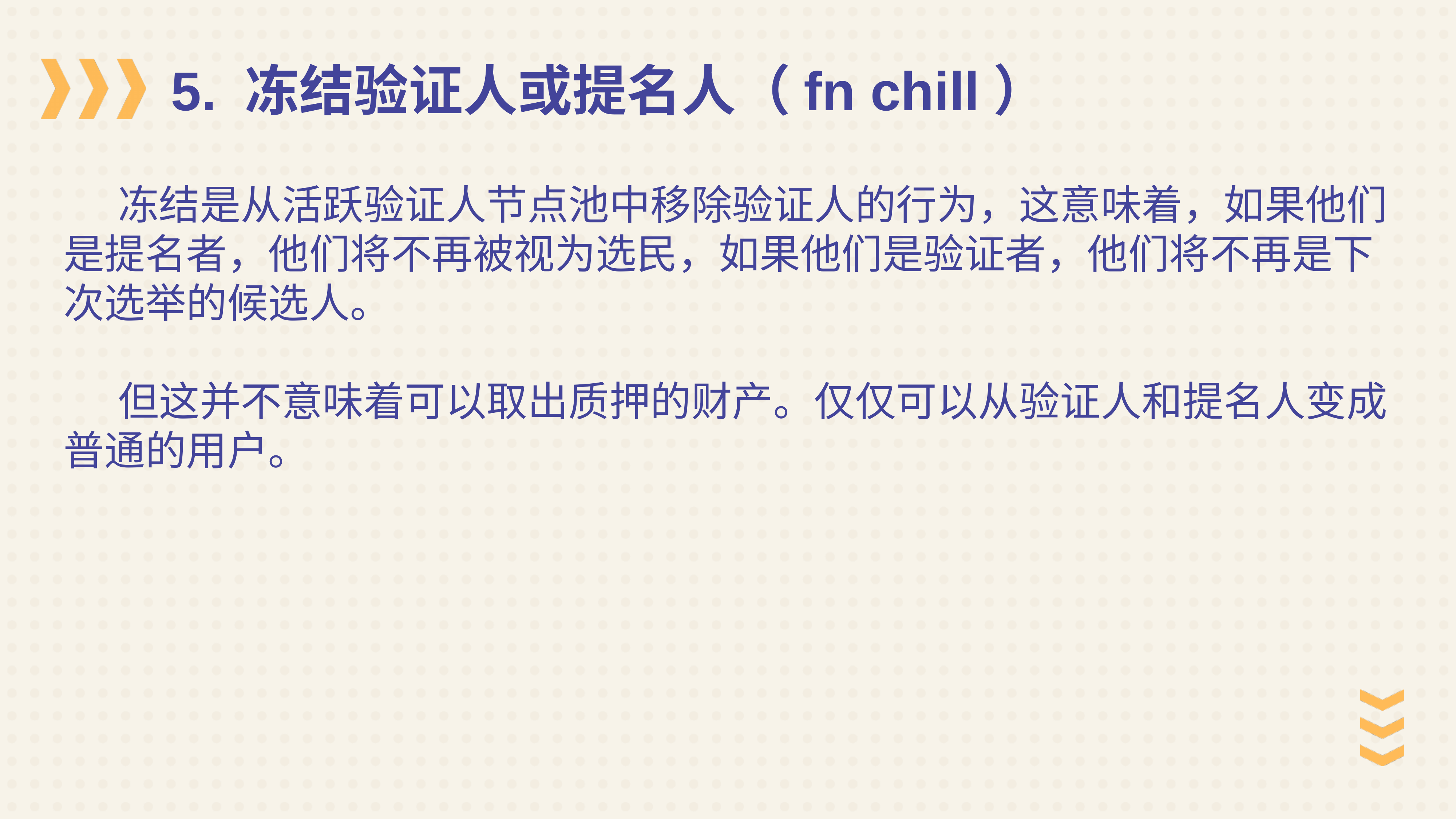

5. 冻结验证人或提名人（fn chill）

	冻结是从活跃验证人节点池中移除验证人的行为，这意味着，如果他们是提名者，他们将不再被视为选民，如果他们是验证者，他们将不再是下次选举的候选人。

	但这并不意味着可以取出质押的财产。仅仅可以从验证人和提名人变成普通的用户。